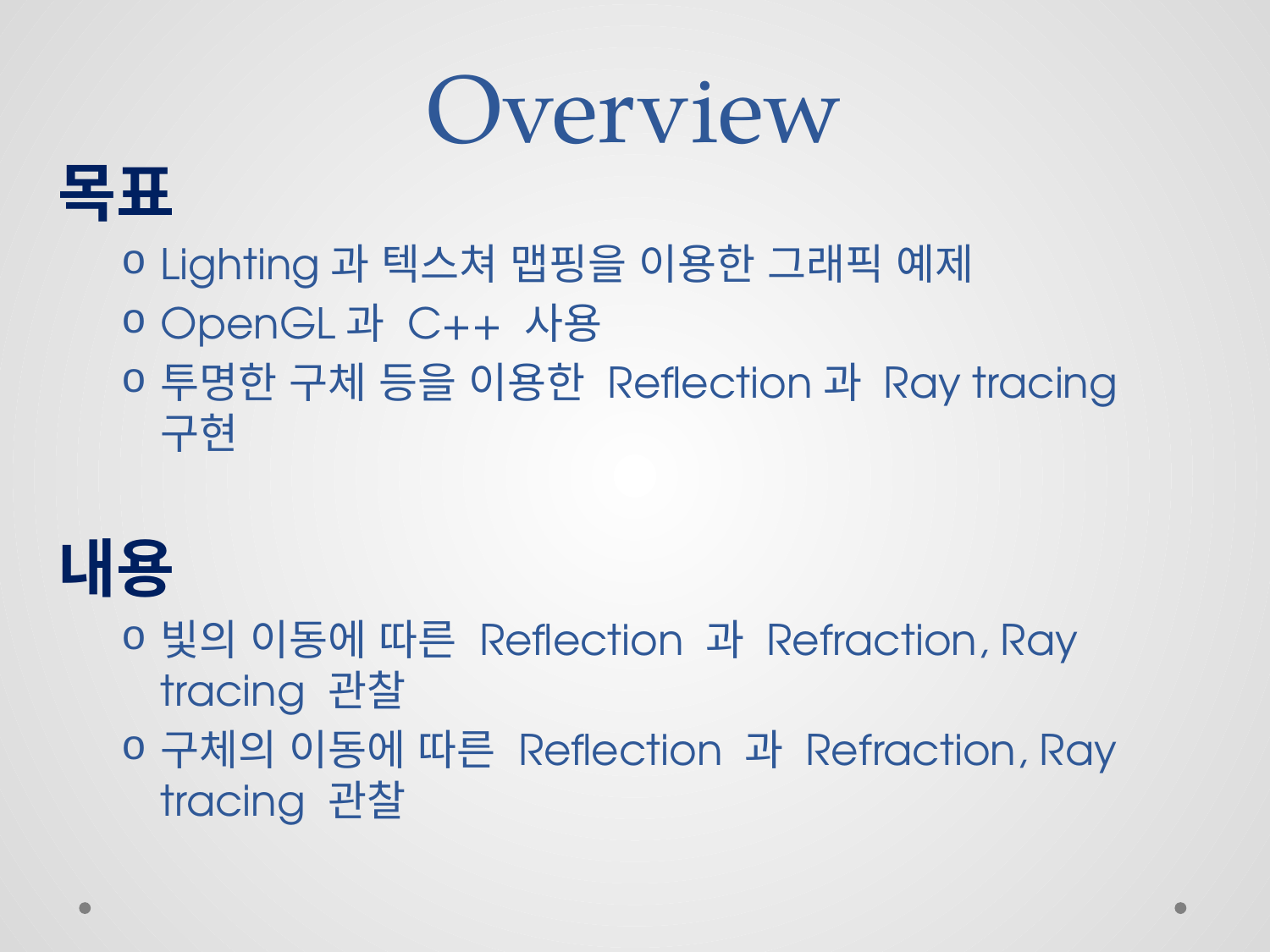

# Overview
목표
Lighting과 텍스쳐 맵핑을 이용한 그래픽 예제
OpenGL과 C++ 사용
투명한 구체 등을 이용한 Reflection과 Ray tracing 구현

내용
빛의 이동에 따른 Reflection 과 Refraction, Ray tracing 관찰
구체의 이동에 따른 Reflection 과 Refraction, Ray tracing 관찰